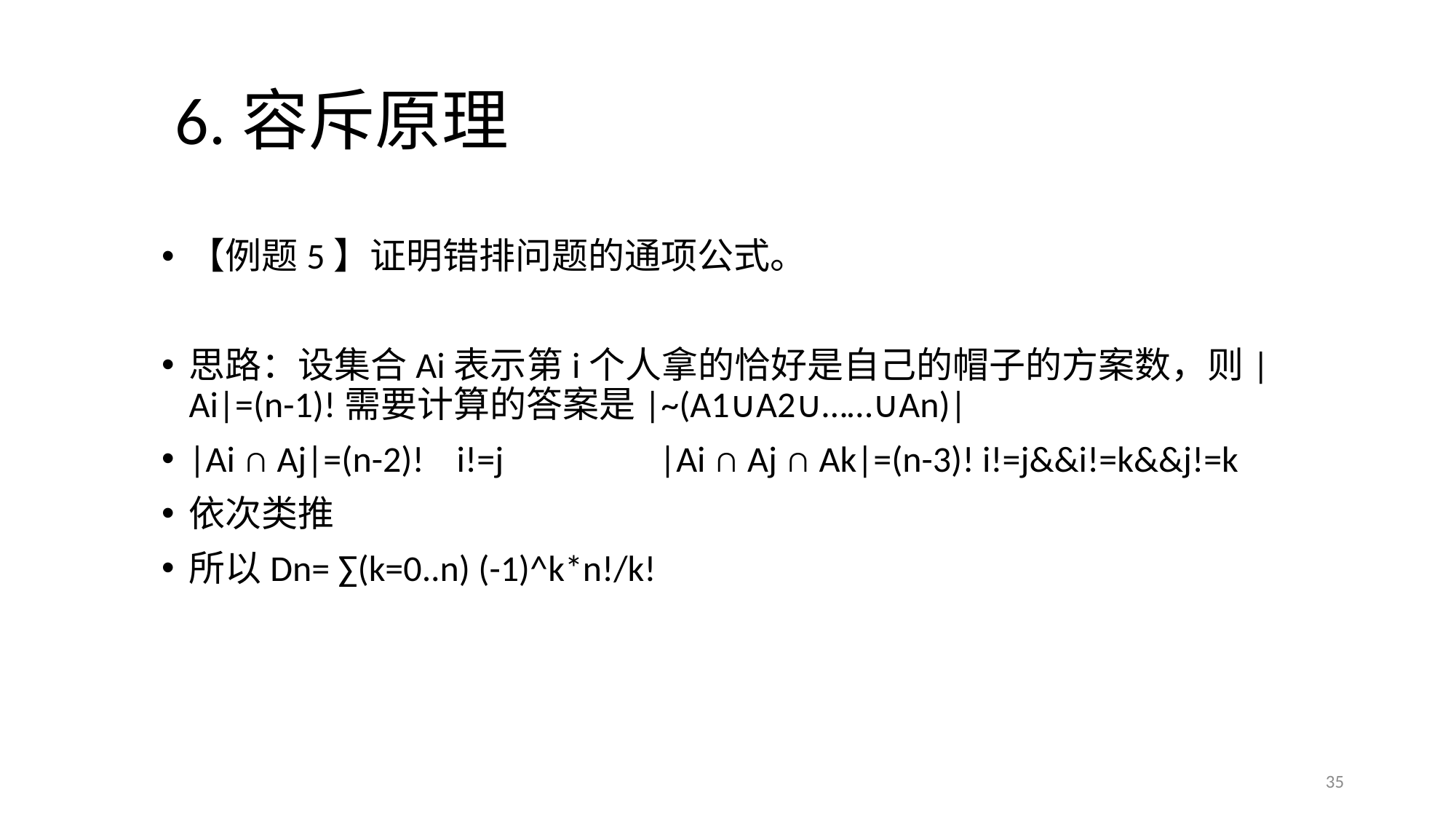

# 6.容斥原理
【例题5】证明错排问题的通项公式。

思路：设集合Ai表示第i个人拿的恰好是自己的帽子的方案数，则|Ai|=(n-1)!需要计算的答案是|~(A1∪A2∪……∪An)|
|Ai ∩ Aj|=(n-2)!    i!=j                   |Ai ∩ Aj ∩ Ak|=(n-3)! i!=j&&i!=k&&j!=k
依次类推
所以Dn= ∑(k=0..n) (-1)^k*n!/k!
35